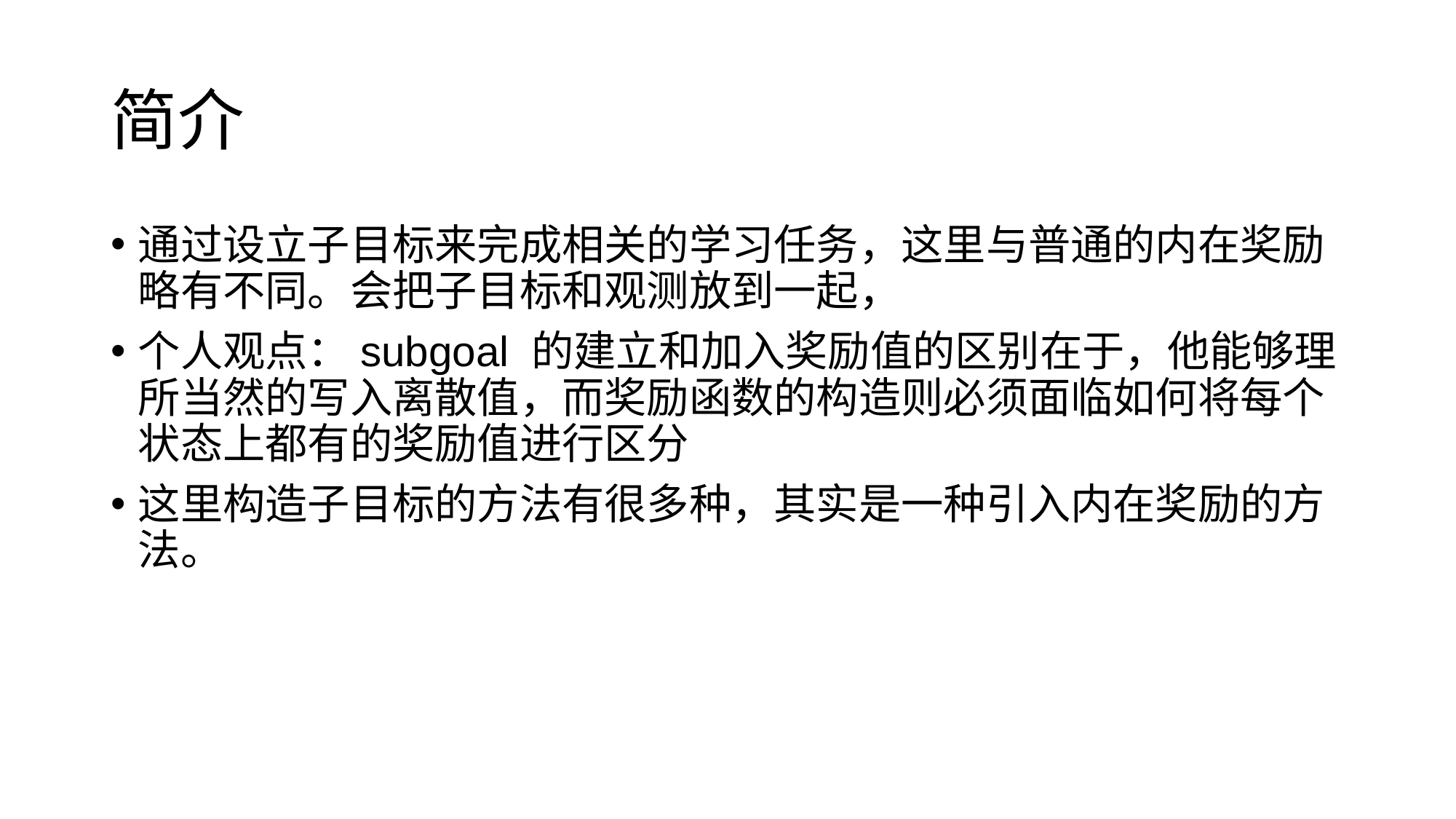

# 简介
通过设立子目标来完成相关的学习任务，这里与普通的内在奖励略有不同。会把子目标和观测放到一起，
个人观点：subgoal 的建立和加入奖励值的区别在于，他能够理所当然的写入离散值，而奖励函数的构造则必须面临如何将每个状态上都有的奖励值进行区分
这里构造子目标的方法有很多种，其实是一种引入内在奖励的方法。